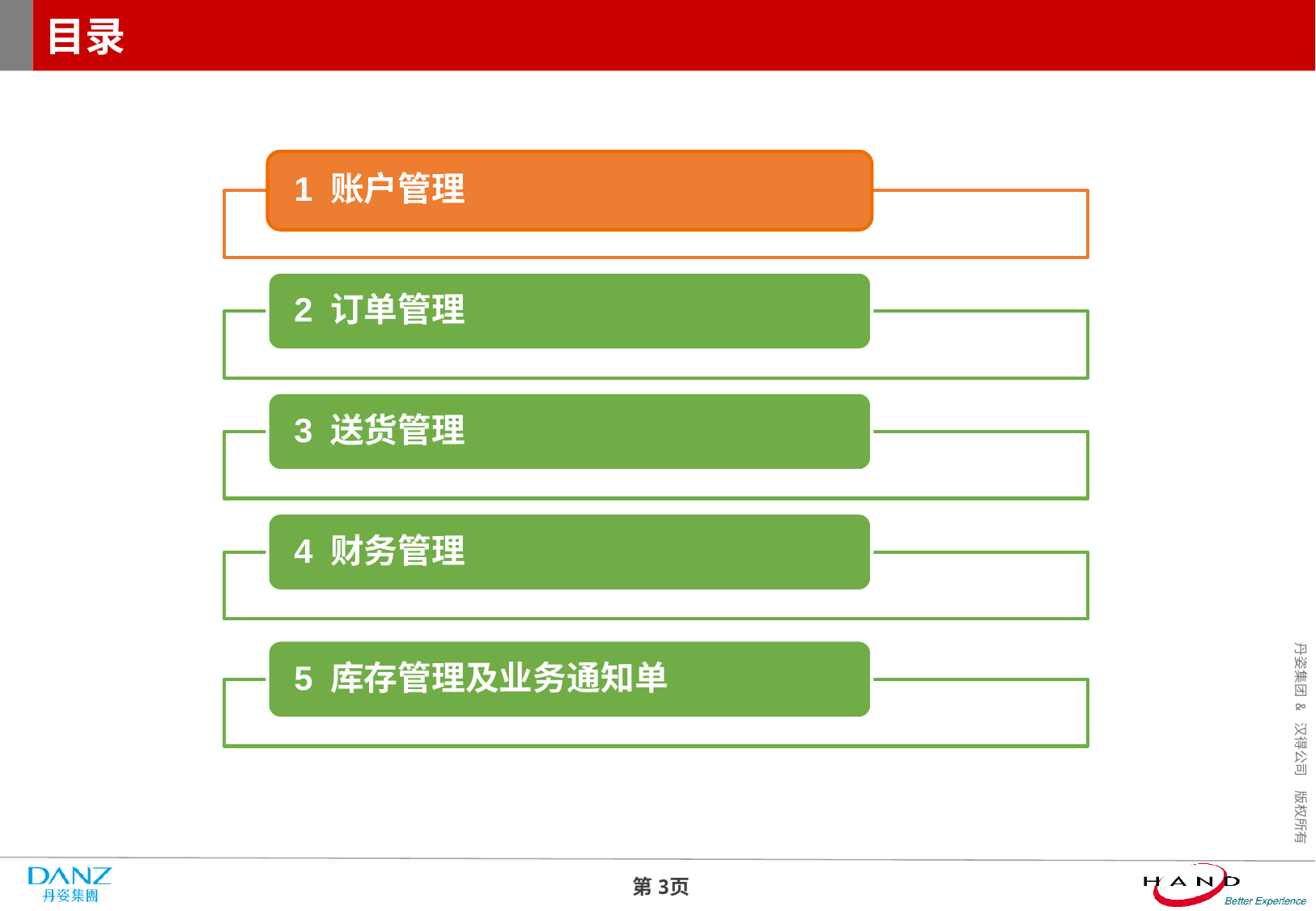

# 目录
1 账户管理

2 订单管理

3 送货管理

4 财务管理

5 库存管理及业务通知单